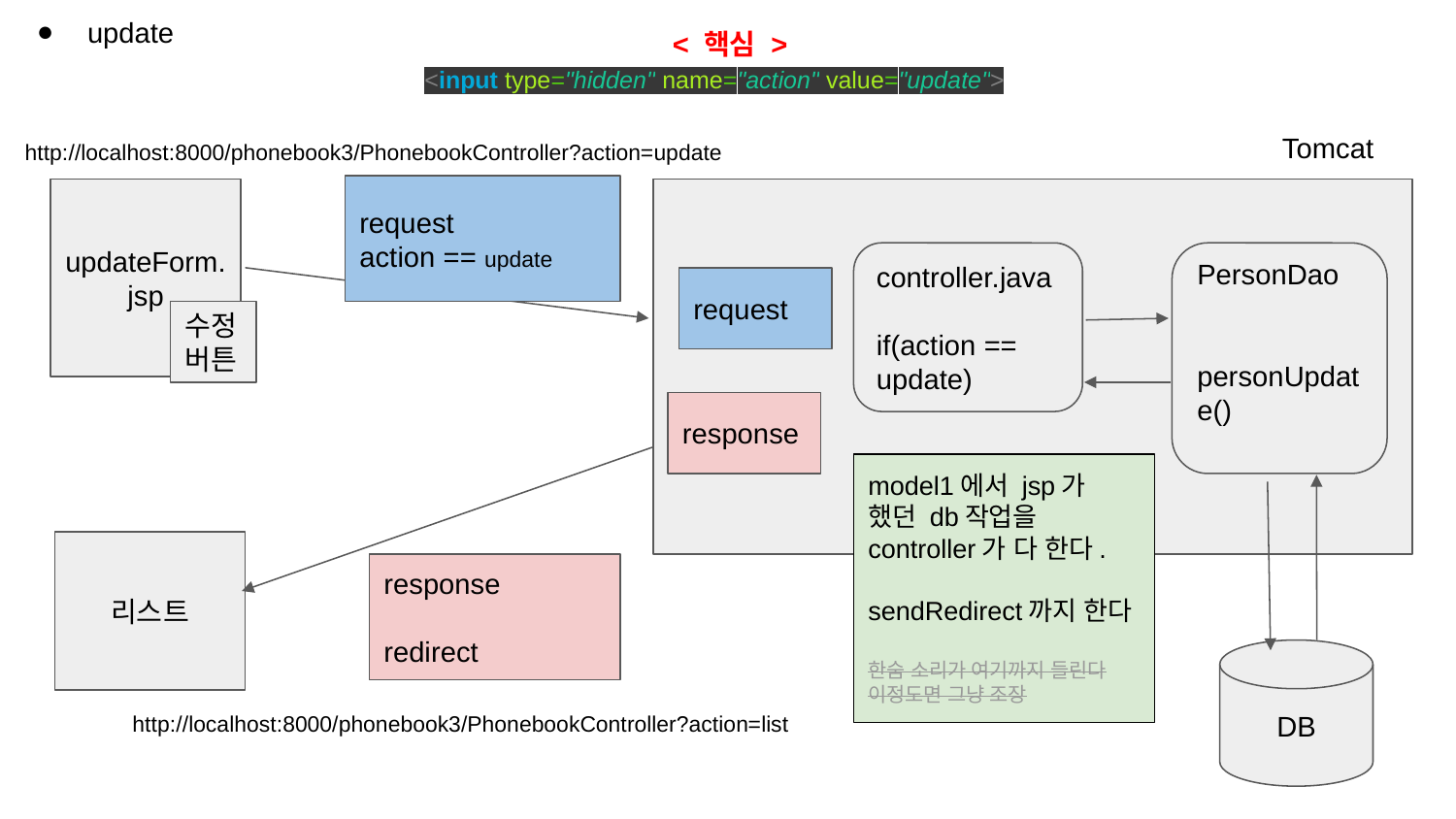

update
< 핵심 >
<input type="hidden" name="action" value="update">

Tomcat
http://localhost:8000/phonebook3/PhonebookController?action=update
request
action == update
updateForm.jsp

controller.java

if(action ==
update)
PersonDao

personUpdate()

request
수정버튼
response
model1에서 jsp가 했던 db작업을 controller가 다 한다.

sendRedirect까지 한다

한숨 소리가 여기까지 들린다
이정도면 그냥 조장
리스트
response

redirect
DB
http://localhost:8000/phonebook3/PhonebookController?action=list